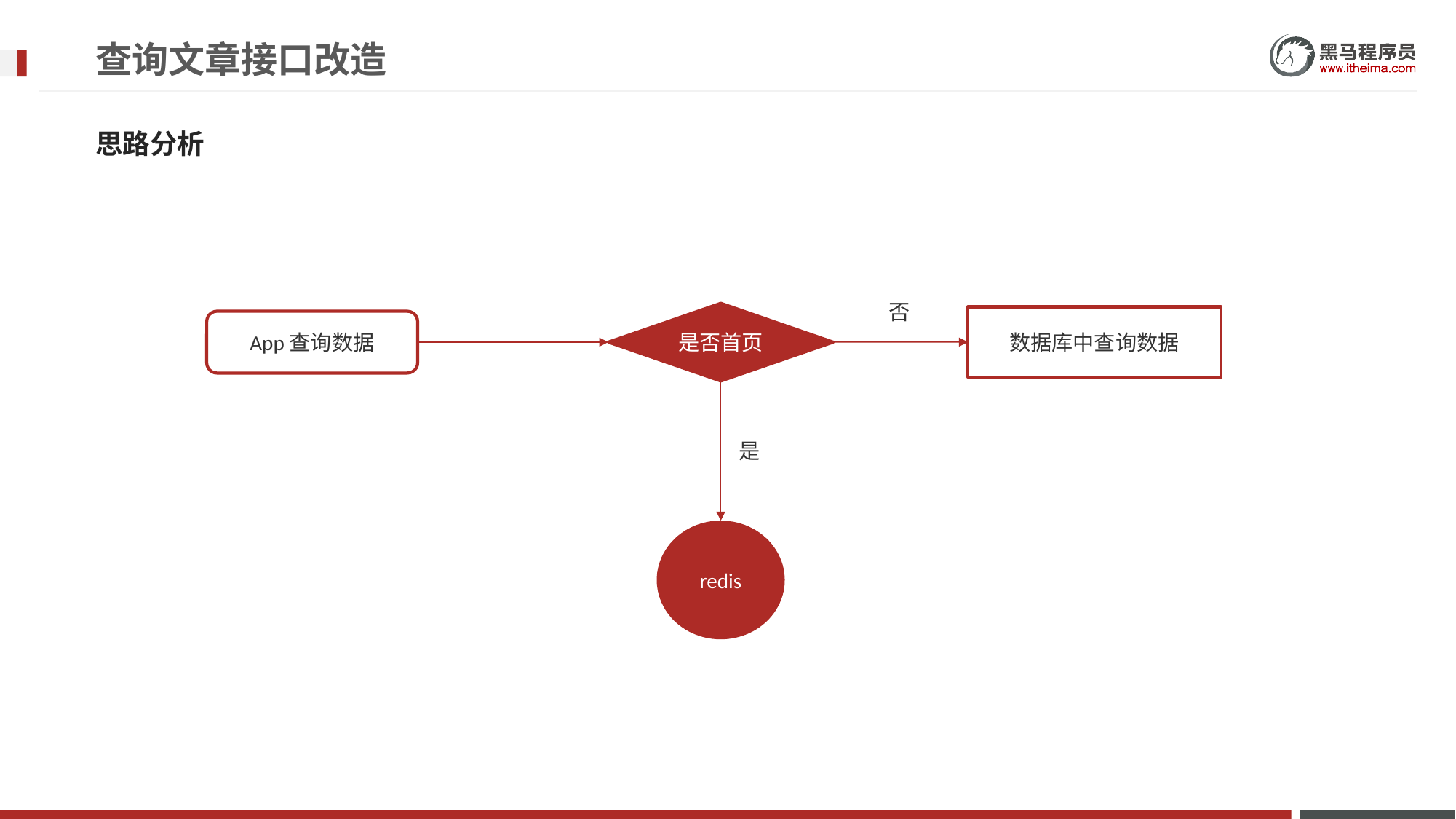

# 查询文章接口改造
思路分析
否
是否首页
数据库中查询数据
App查询数据
是
redis